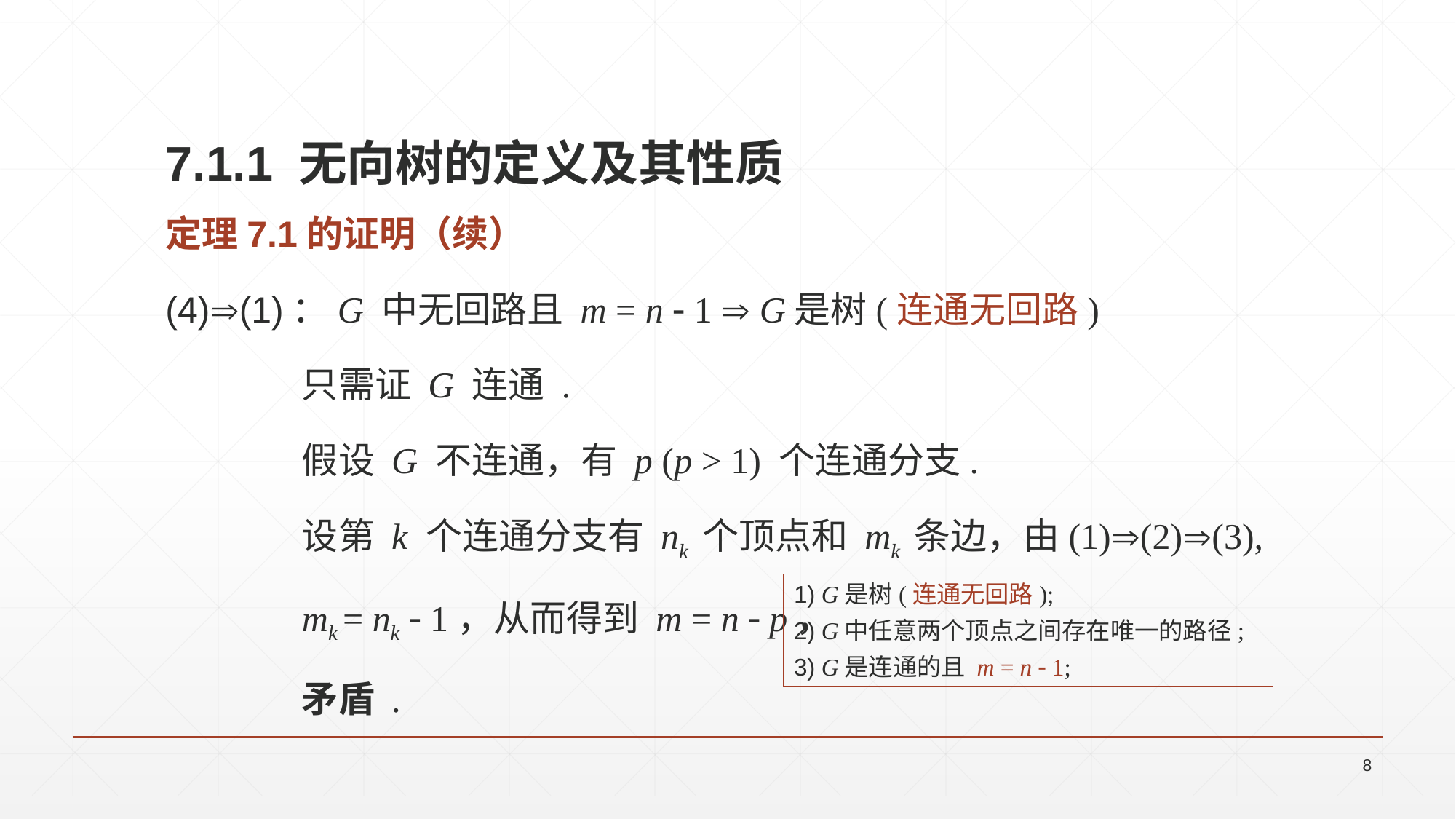

# 7.1.1 无向树的定义及其性质
定理7.1的证明（续）
(4)⇒(1)：G 中无回路且 m = n − 1 ⇒ G是树(连通无回路)
		只需证 G 连通 .
		假设 G 不连通，有 p (p > 1) 个连通分支.
		设第 k 个连通分支有 nk 个顶点和 mk 条边，由(1)⇒(2)⇒(3),
		mk = nk − 1，从而得到 m = n − p，
		矛盾 .
1) G是树(连通无回路);
2) G中任意两个顶点之间存在唯一的路径;
3) G是连通的且 m = n − 1;
8